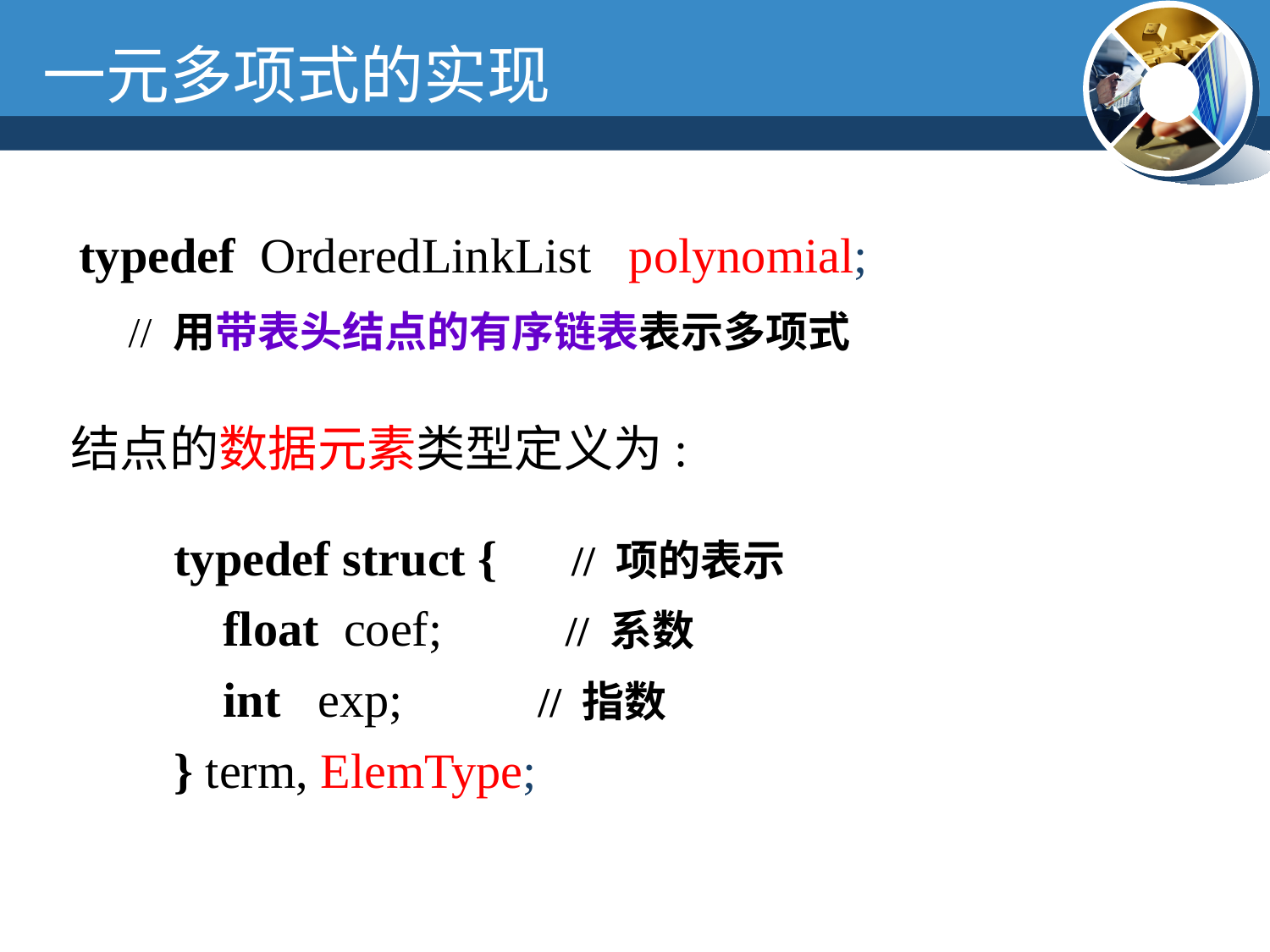

一元多项式的实现
typedef  OrderedLinkList   polynomial;
    // 用带表头结点的有序链表表示多项式
结点的数据元素类型定义为:
typedef struct {      // 项的表示
    float  coef;          // 系数
    int   exp;           // 指数
} term, ElemType;